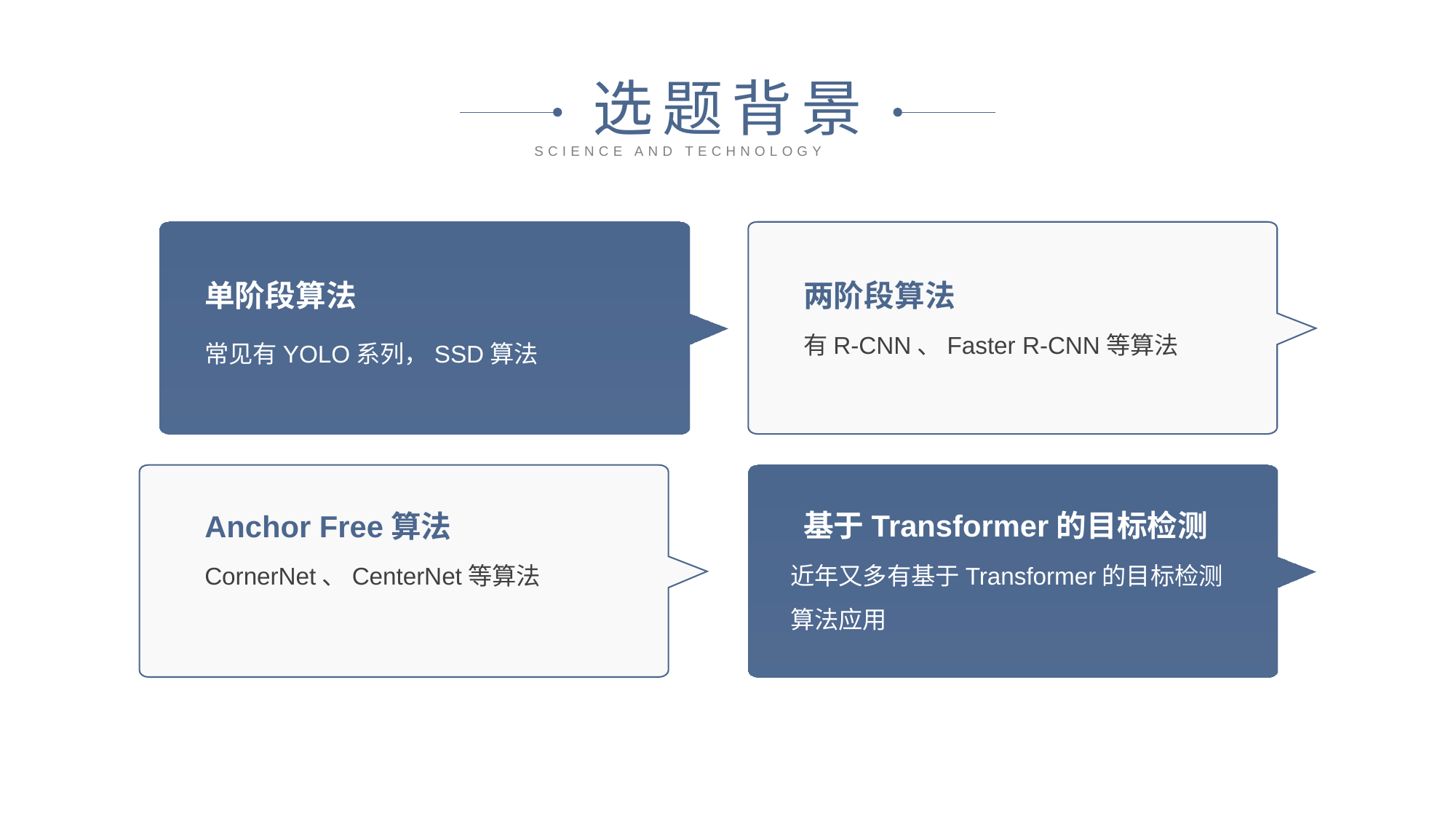

选题背景
SCIENCE AND TECHNOLOGY

两阶段算法
单阶段算法
有R-CNN、Faster R-CNN等算法
常见有YOLO系列，SSD算法

基于Transformer的目标检测
Anchor Free算法
CornerNet、CenterNet等算法
近年又多有基于Transformer的目标检测算法应用